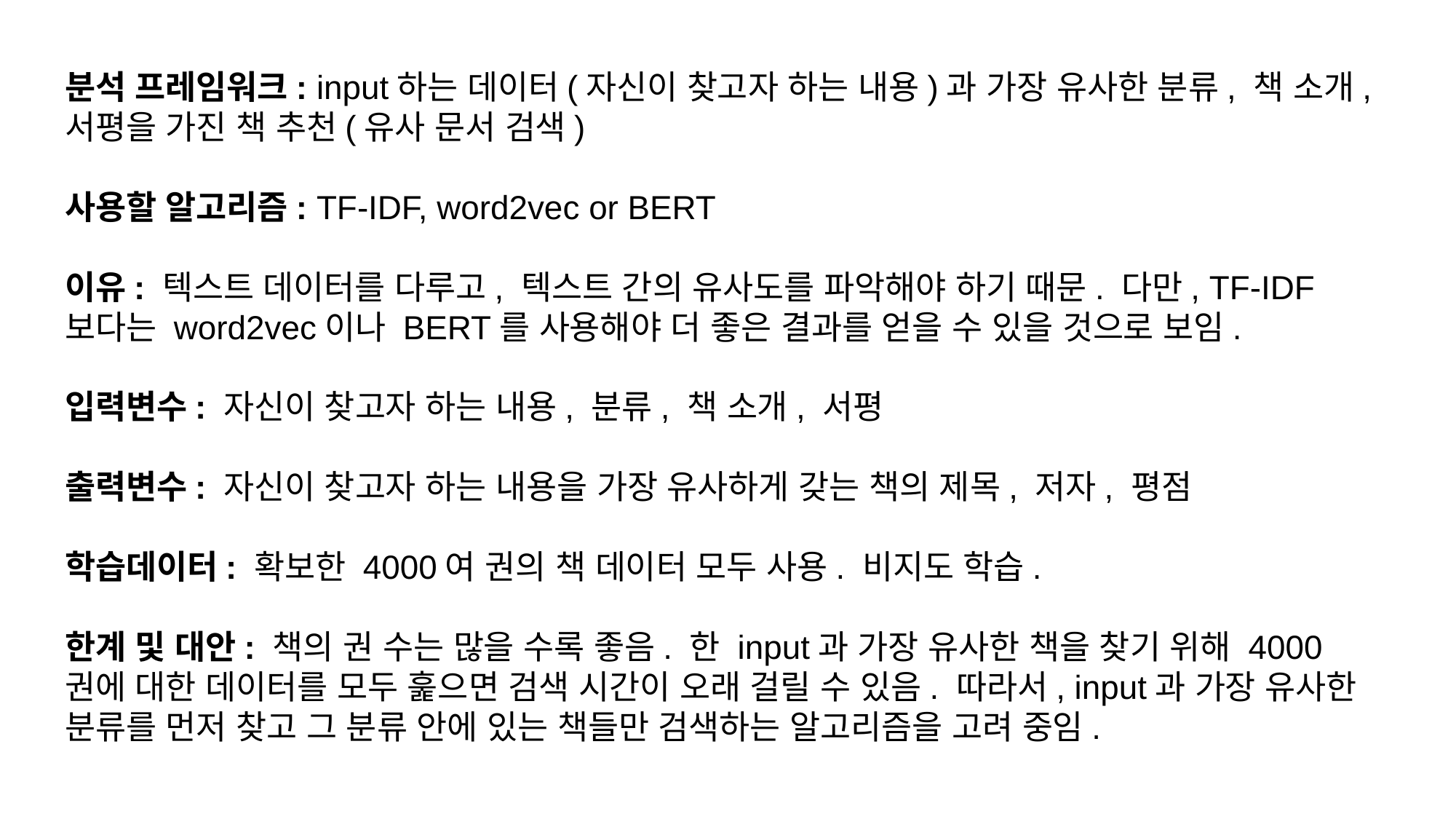

분석 프레임워크: input하는 데이터(자신이 찾고자 하는 내용)과 가장 유사한 분류, 책 소개, 서평을 가진 책 추천(유사 문서 검색)

사용할 알고리즘: TF-IDF, word2vec or BERT

이유: 텍스트 데이터를 다루고, 텍스트 간의 유사도를 파악해야 하기 때문. 다만, TF-IDF보다는 word2vec이나 BERT를 사용해야 더 좋은 결과를 얻을 수 있을 것으로 보임.

입력변수: 자신이 찾고자 하는 내용, 분류, 책 소개, 서평

출력변수: 자신이 찾고자 하는 내용을 가장 유사하게 갖는 책의 제목, 저자, 평점

학습데이터: 확보한 4000여 권의 책 데이터 모두 사용. 비지도 학습.

한계 및 대안: 책의 권 수는 많을 수록 좋음. 한 input과 가장 유사한 책을 찾기 위해 4000권에 대한 데이터를 모두 훑으면 검색 시간이 오래 걸릴 수 있음. 따라서, input과 가장 유사한 분류를 먼저 찾고 그 분류 안에 있는 책들만 검색하는 알고리즘을 고려 중임.